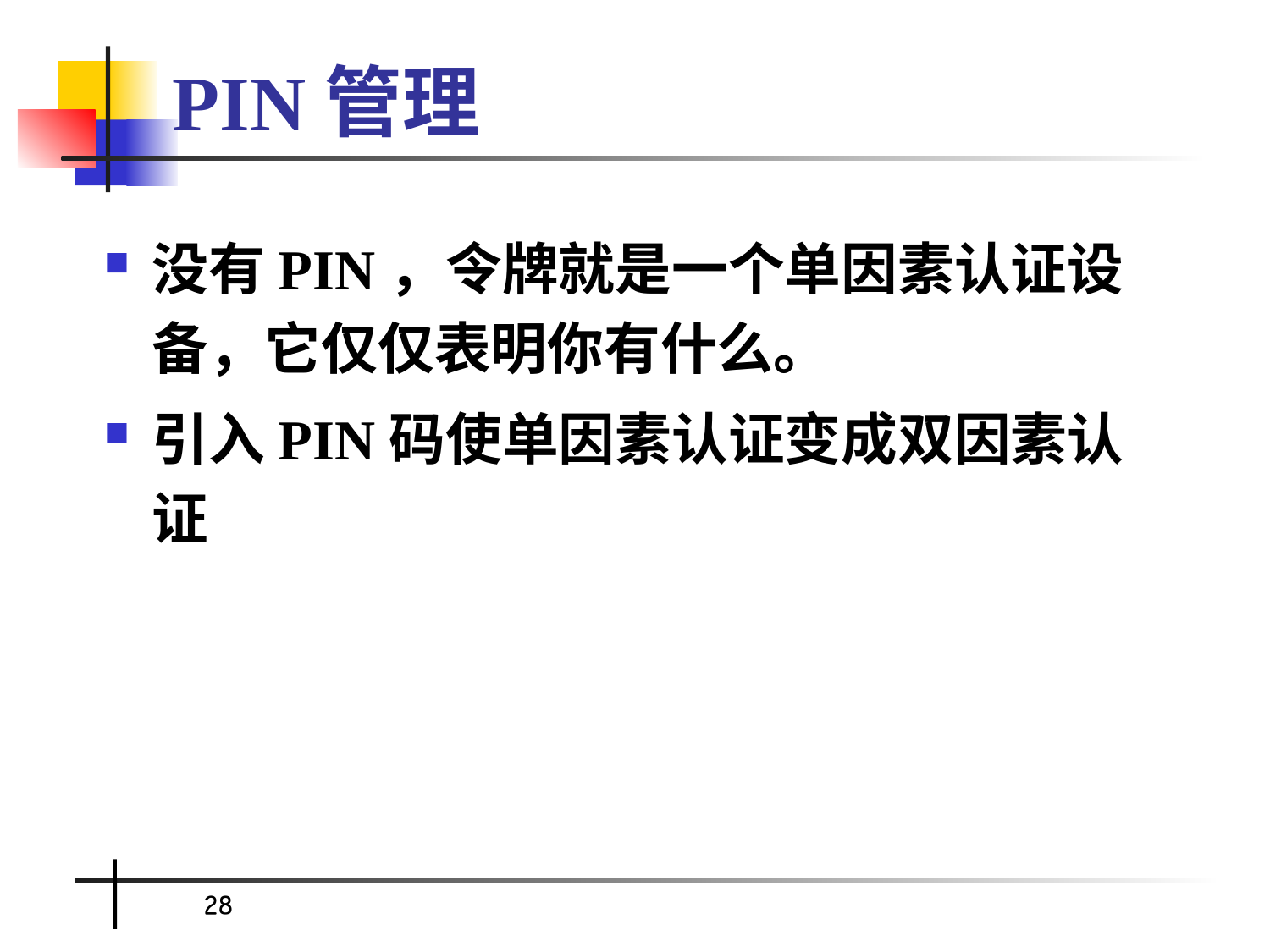

# PIN管理
没有PIN，令牌就是一个单因素认证设备，它仅仅表明你有什么。
引入PIN码使单因素认证变成双因素认证
28